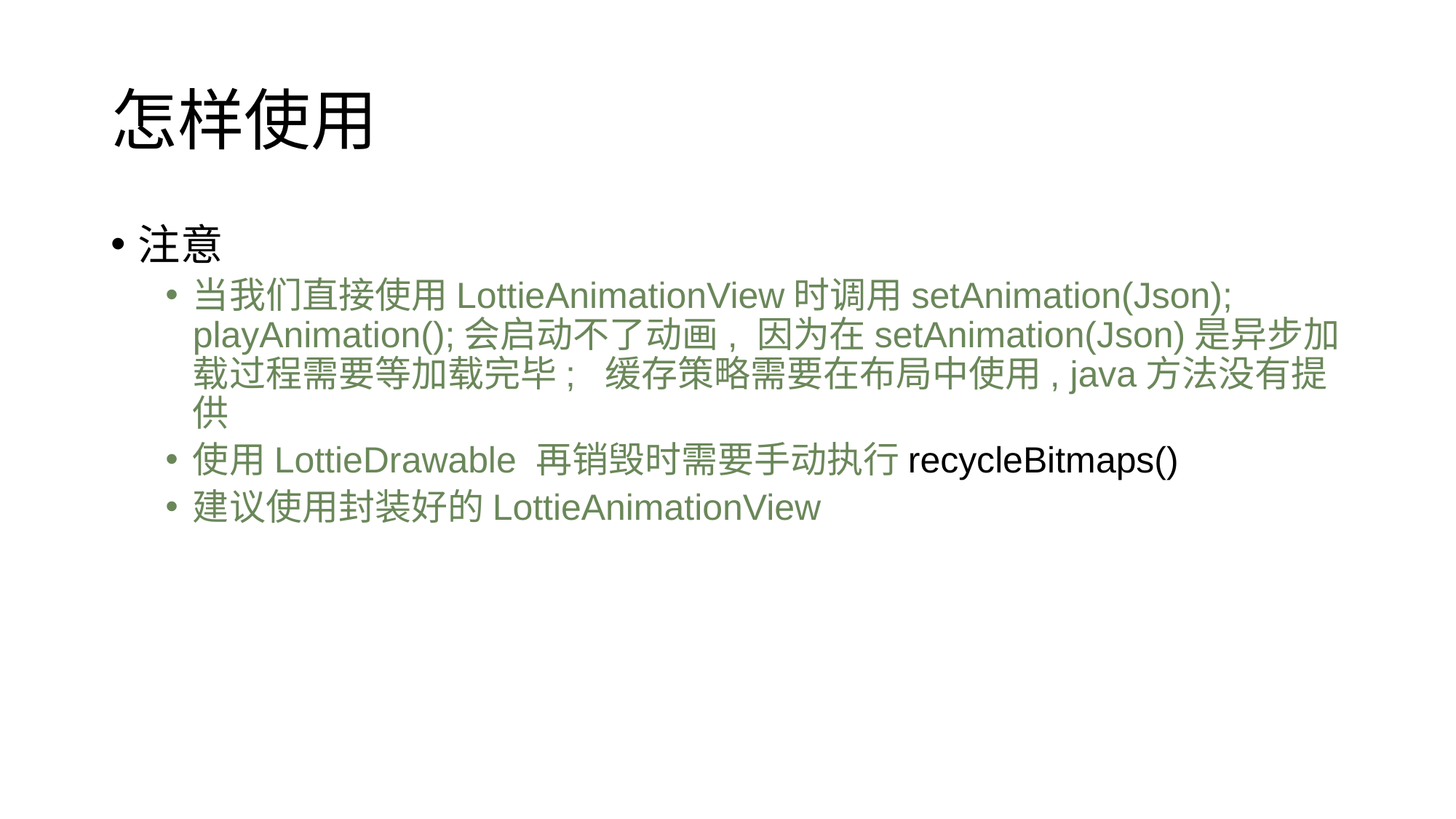

# 怎样使用
注意
当我们直接使用LottieAnimationView时调用setAnimation(Json); playAnimation();会启动不了动画, 因为在setAnimation(Json)是异步加载过程需要等加载完毕;  缓存策略需要在布局中使用, java方法没有提供
使用LottieDrawable 再销毁时需要手动执行recycleBitmaps()
建议使用封装好的LottieAnimationView